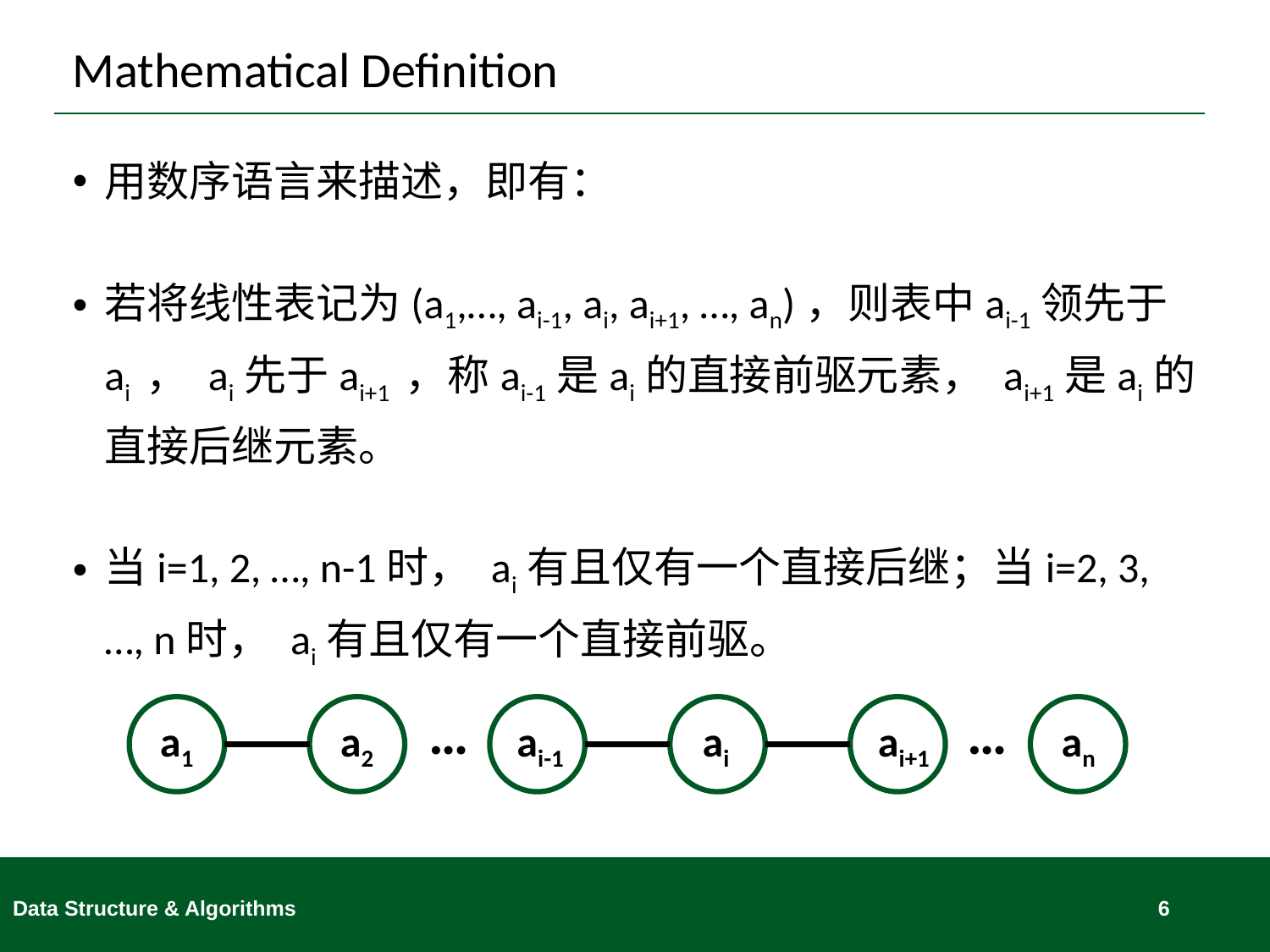

# Mathematical Definition
用数序语言来描述，即有：

若将线性表记为(a1,…, ai-1, ai, ai+1, …, an)，则表中ai-1领先于ai ， ai先于ai+1 ，称ai-1是ai的直接前驱元素， ai+1是ai的直接后继元素。

当i=1, 2, …, n-1时， ai有且仅有一个直接后继；当i=2, 3, …, n时， ai有且仅有一个直接前驱。
…
…

a1

a2

ai-1

ai

ai+1

an
Data Structure & Algorithms
6